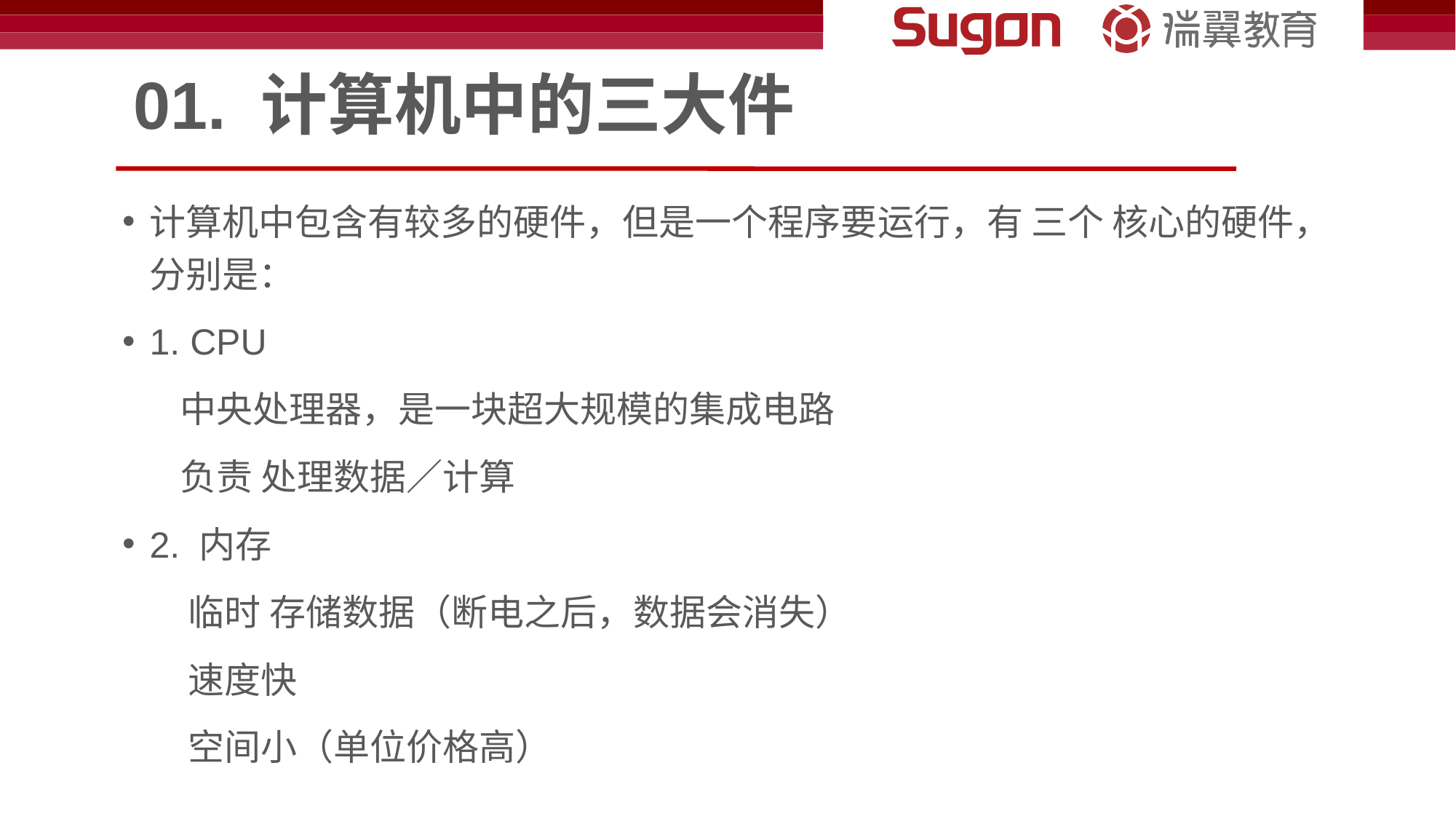

# 01. 计算机中的三大件
计算机中包含有较多的硬件，但是一个程序要运行，有 三个 核心的硬件，分别是：
1. CPU
      中央处理器，是一块超大规模的集成电路
      负责 处理数据／计算
2. 内存
       临时 存储数据（断电之后，数据会消失）
       速度快
       空间小（单位价格高）